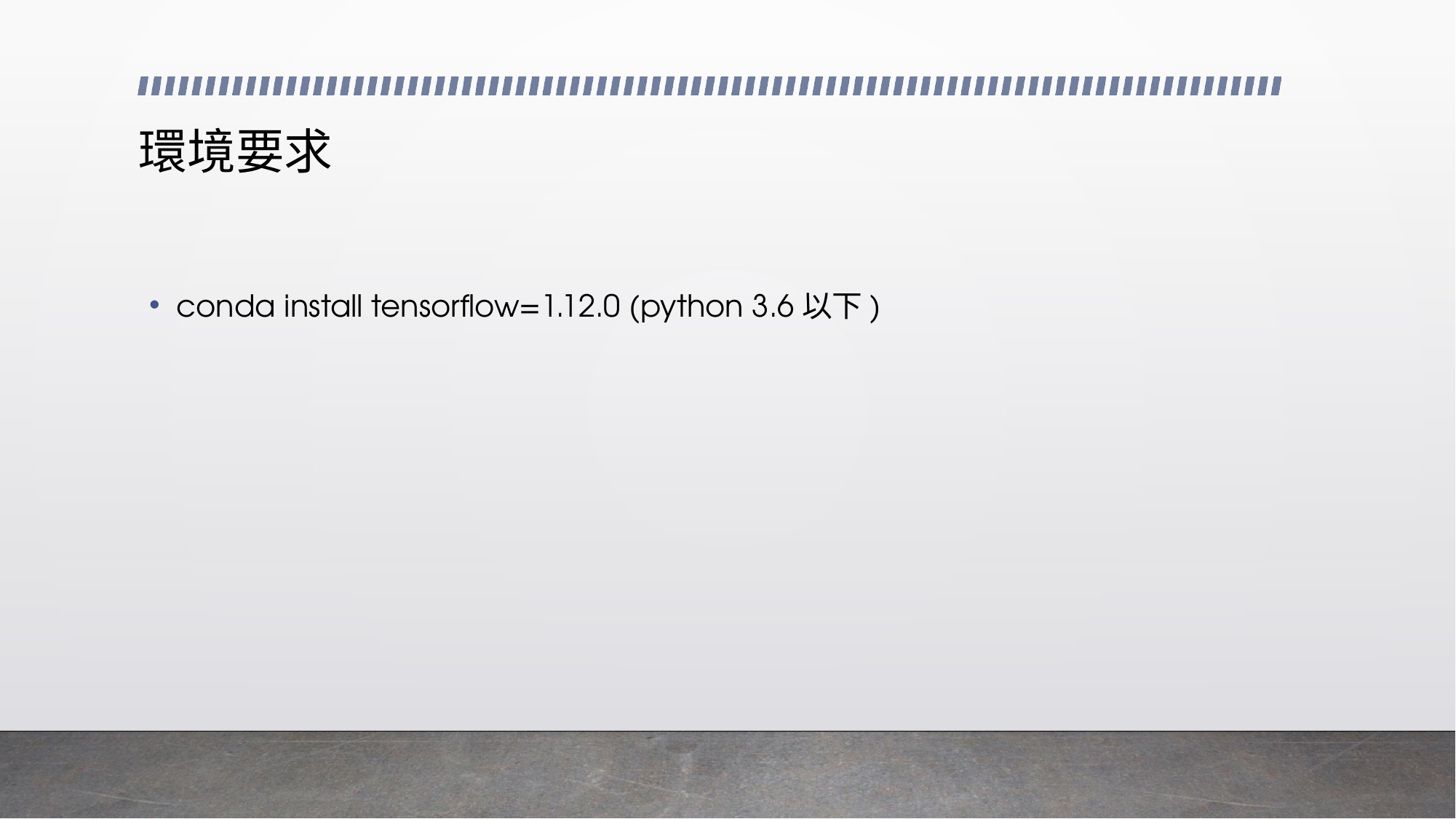

# 環境要求
conda install tensorflow=1.12.0 (python 3.6以下)